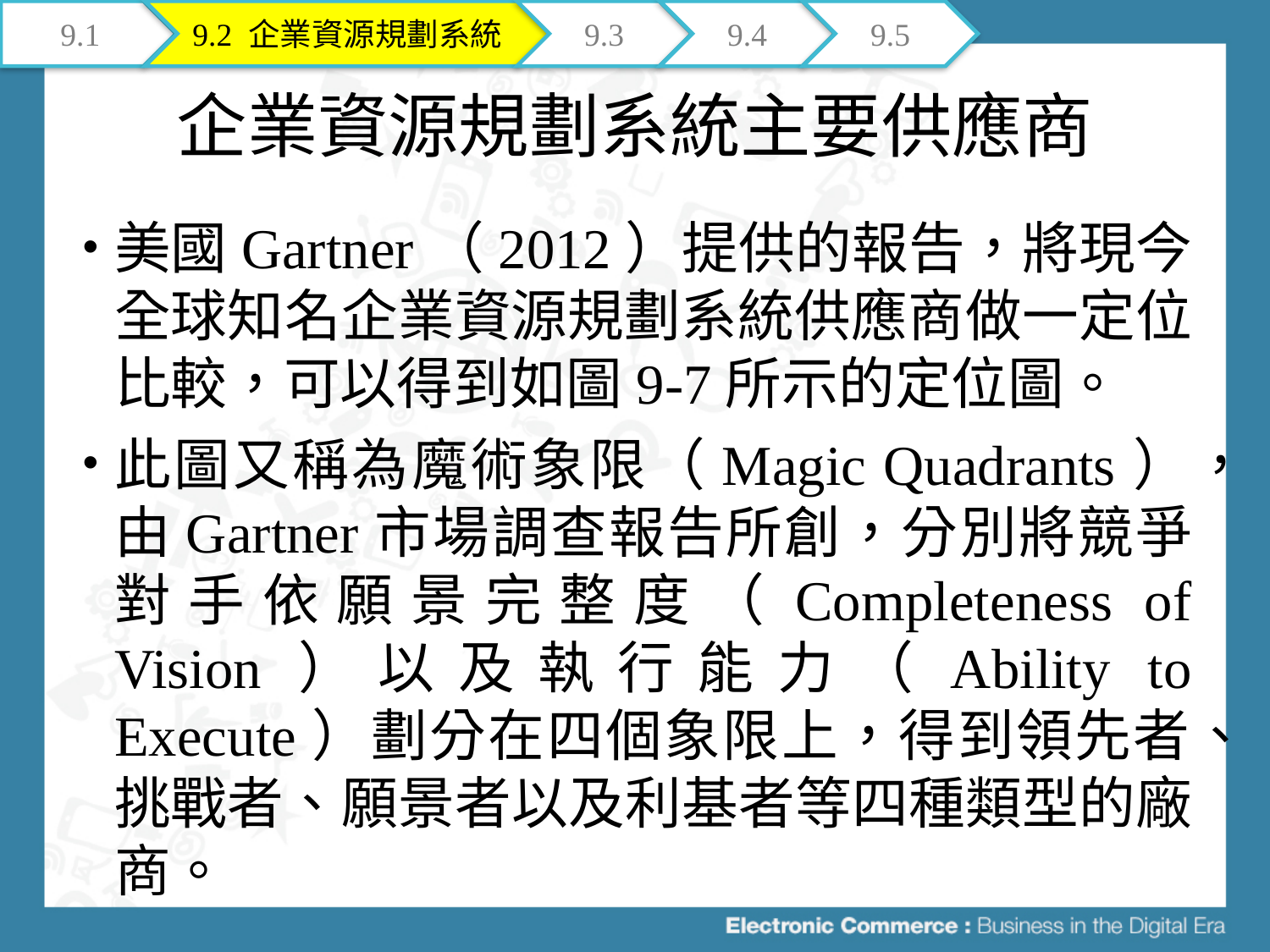

9.1
9.2 企業資源規劃系統
9.3
9.4
9.5
# 企業資源規劃系統主要供應商
美國Gartner（2012）提供的報告，將現今全球知名企業資源規劃系統供應商做一定位比較，可以得到如圖9-7所示的定位圖。
此圖又稱為魔術象限（Magic Quadrants），由Gartner市場調查報告所創，分別將競爭對手依願景完整度（Completeness of Vision）以及執行能力（Ability to Execute）劃分在四個象限上，得到領先者、挑戰者、願景者以及利基者等四種類型的廠商。